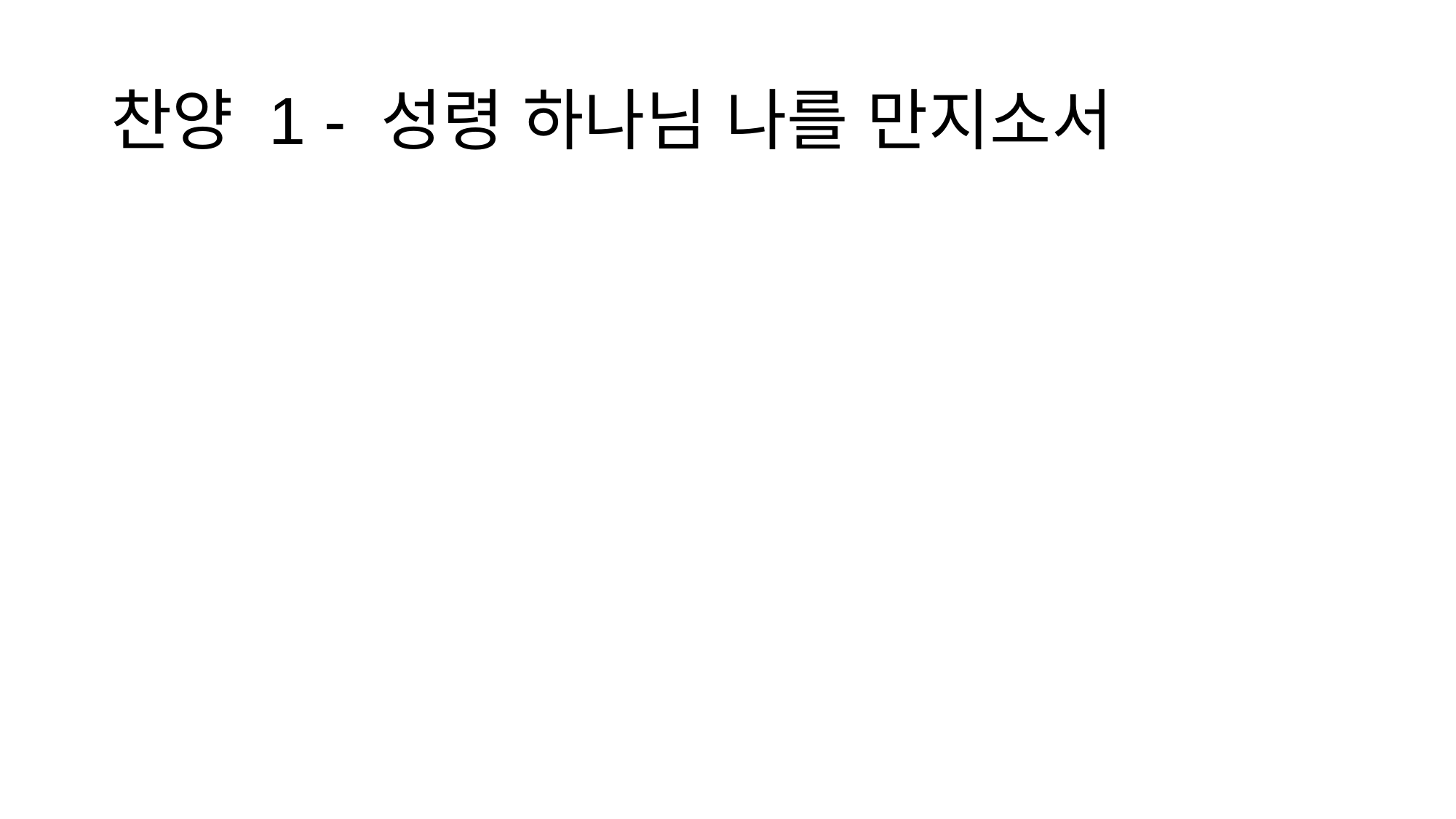

# 찬양 1 - 성령 하나님 나를 만지소서